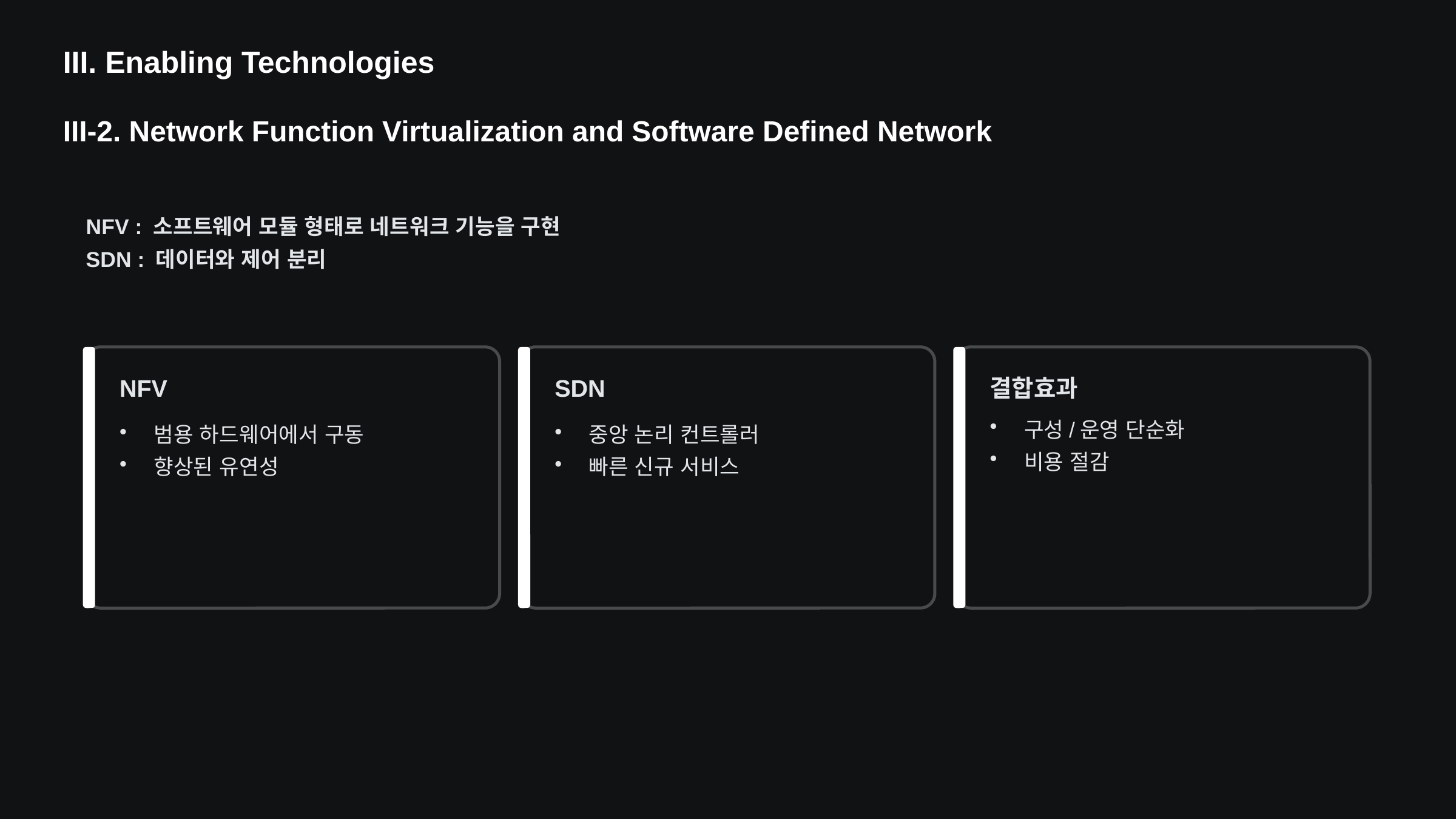

III. Enabling Technologies
III-2. Network Function Virtualization and Software Defined Network
NFV : 소프트웨어 모듈 형태로 네트워크 기능을 구현
SDN : 데이터와 제어 분리

NFV
SDN
결합효과
구성/운영 단순화
비용 절감
범용 하드웨어에서 구동
향상된 유연성
중앙 논리 컨트롤러
빠른 신규 서비스